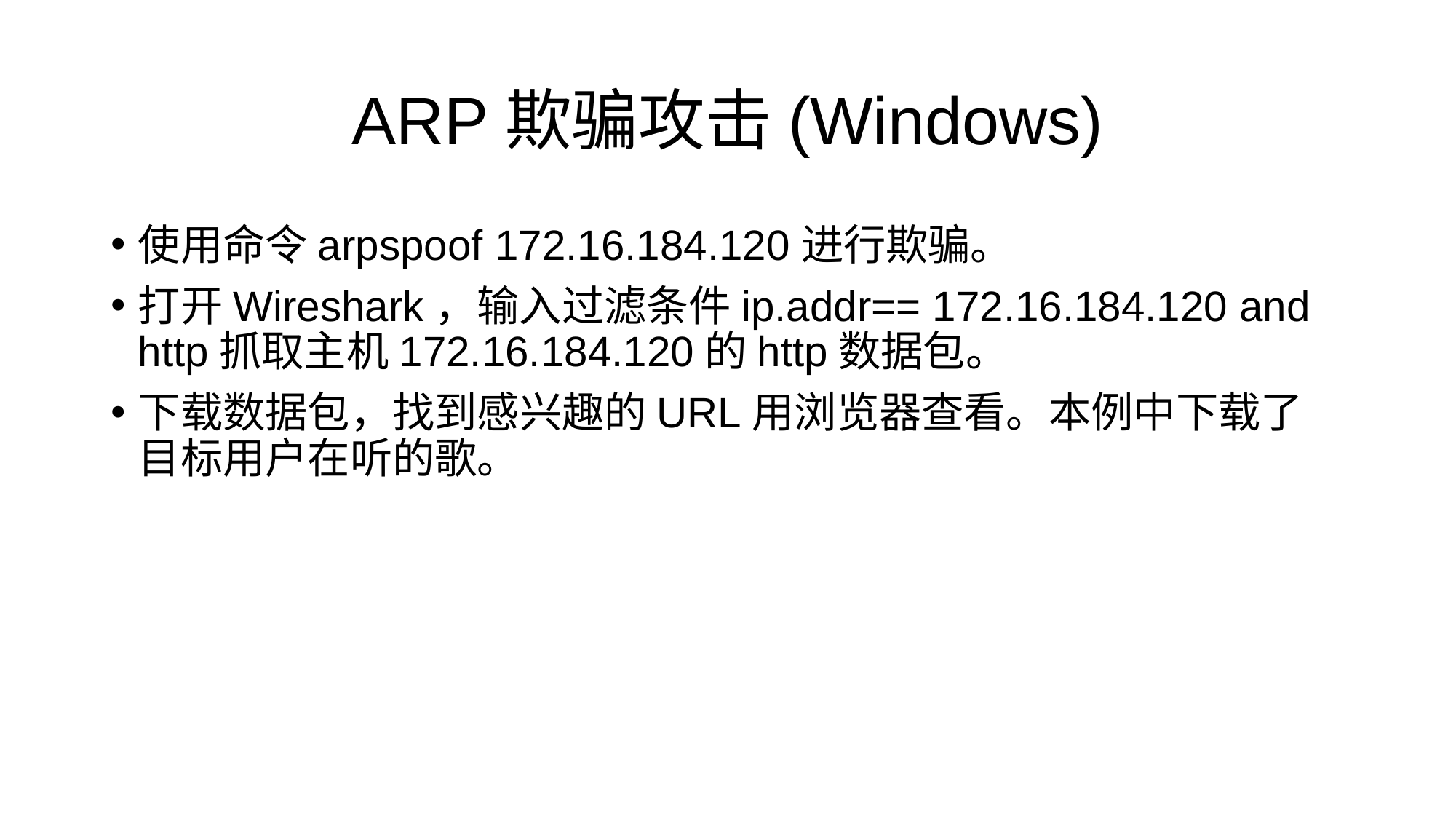

# ARP欺骗攻击(Windows)
使用命令arpspoof 172.16.184.120进行欺骗。
打开Wireshark，输入过滤条件ip.addr== 172.16.184.120 and http抓取主机172.16.184.120的http数据包。
下载数据包，找到感兴趣的URL用浏览器查看。本例中下载了目标用户在听的歌。